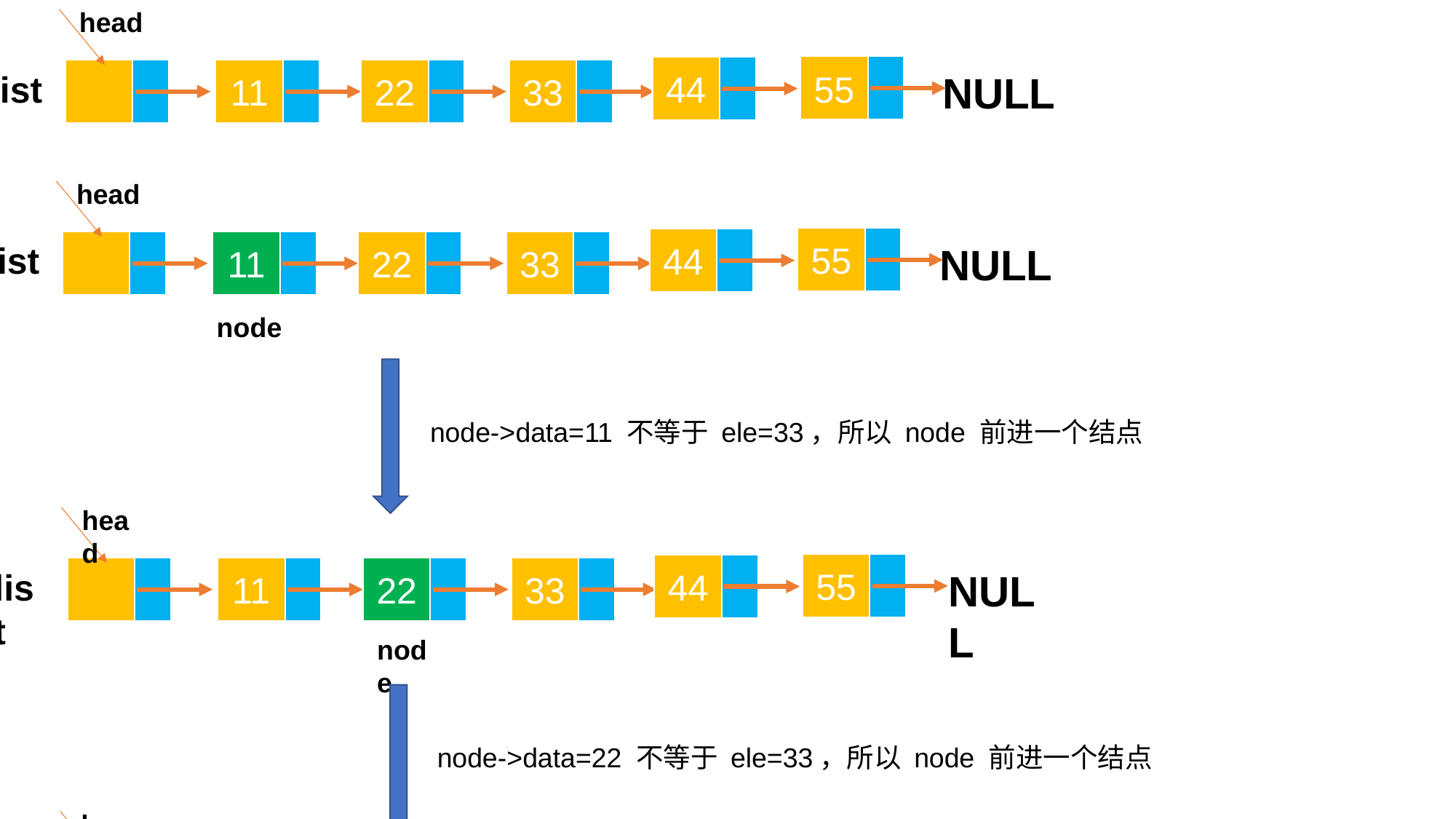

head
ele=33
55

44

11

22

33

list
NULL
head
55

44

11

22

33

list
NULL
node

node->data=11 不等于 ele=33，所以 node 前进一个结点
head
55

44

11

22

33

list
NULL
node

node->data=22 不等于 ele=33，所以 node 前进一个结点
head
55

44

11

22

33

list
NULL
node

node->data=33 等于 ele=33，所以返回当前结点 node
33